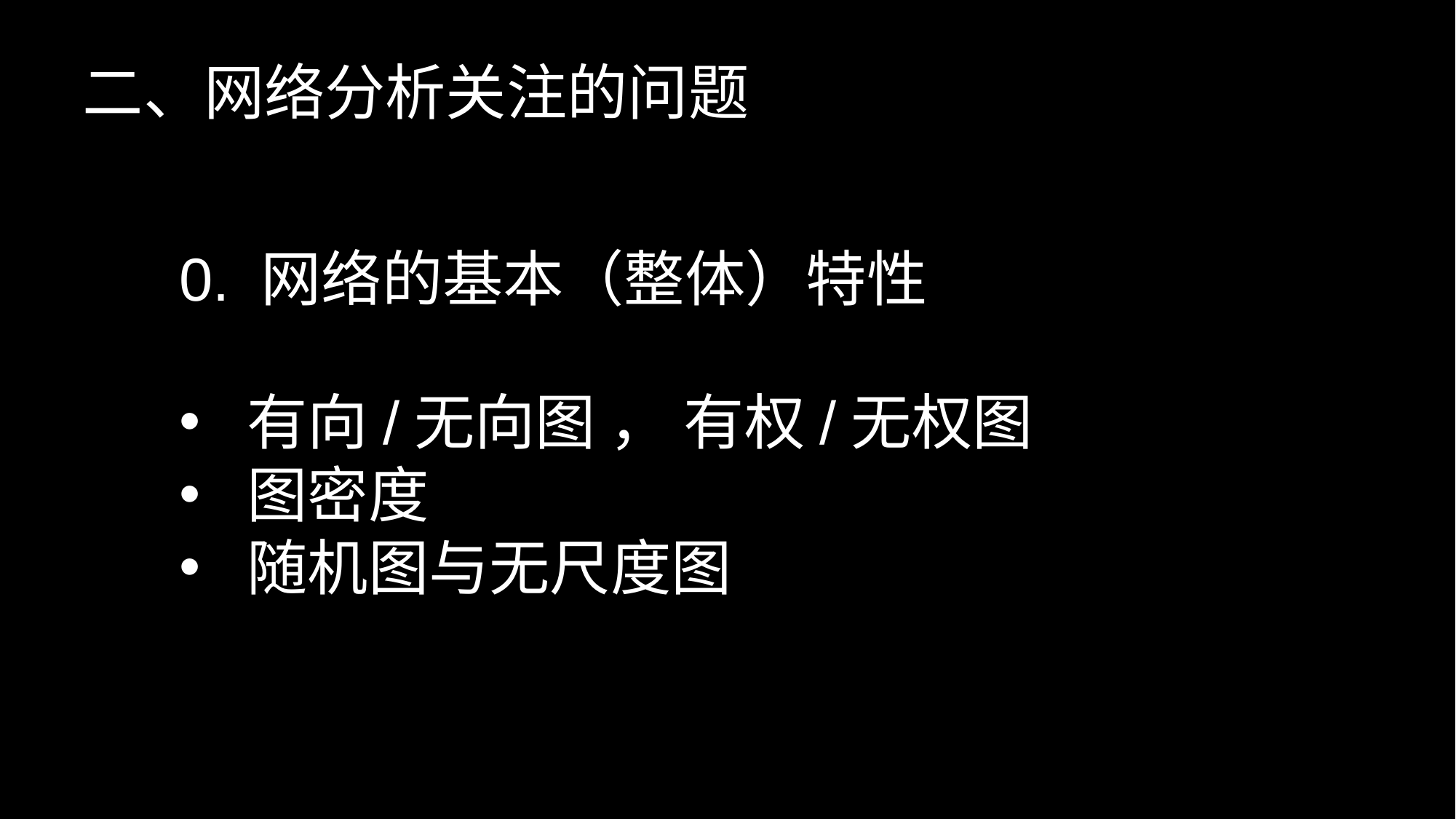

二、网络分析关注的问题
0. 网络的基本（整体）特性
有向/无向图 ， 有权/无权图
图密度
随机图与无尺度图